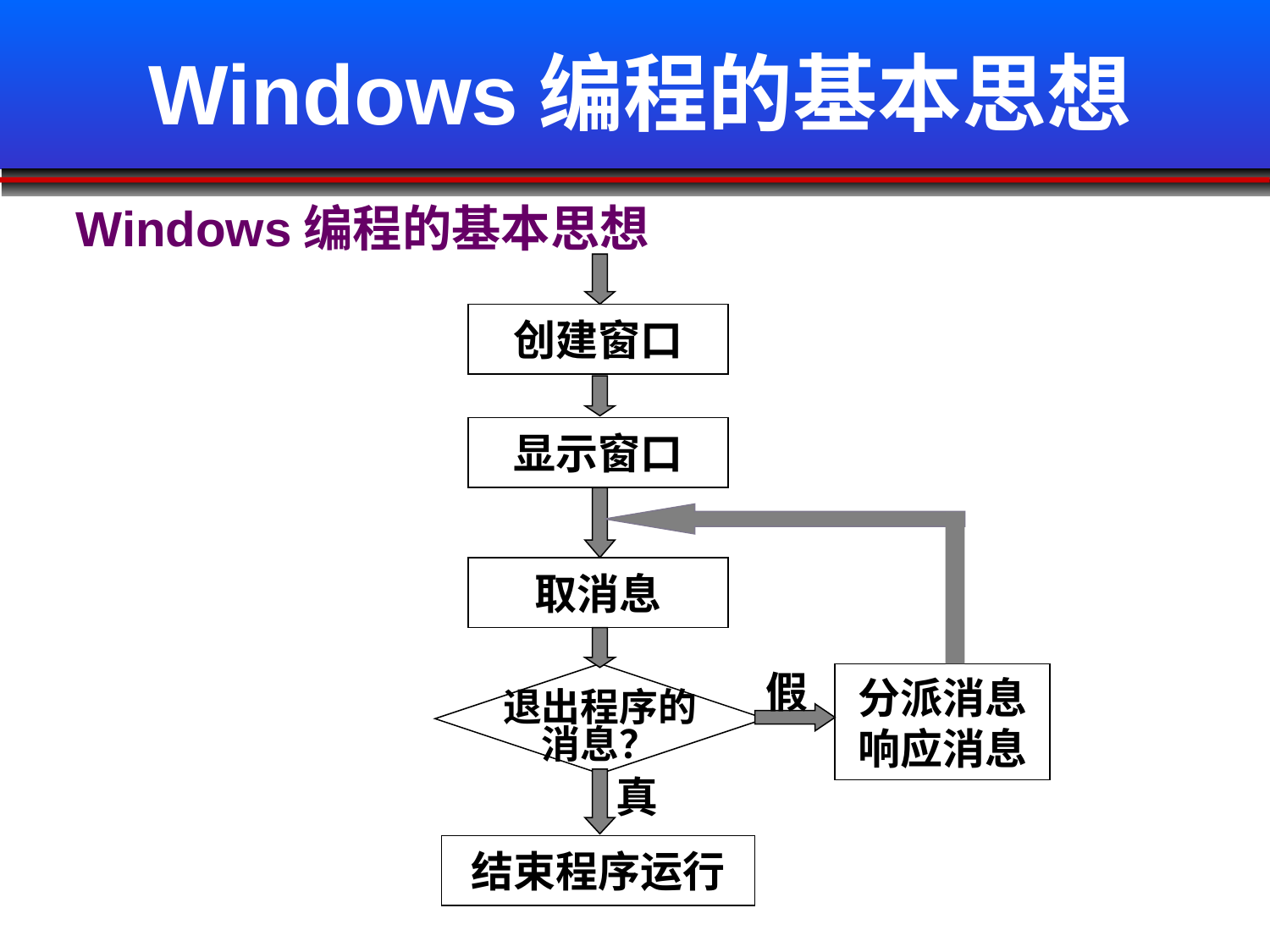

Windows编程的基本思想
Windows编程的基本思想

创建窗口

显示窗口

取消息

假
退出程序的
消息？
分派消息
响应消息

真

结束程序运行